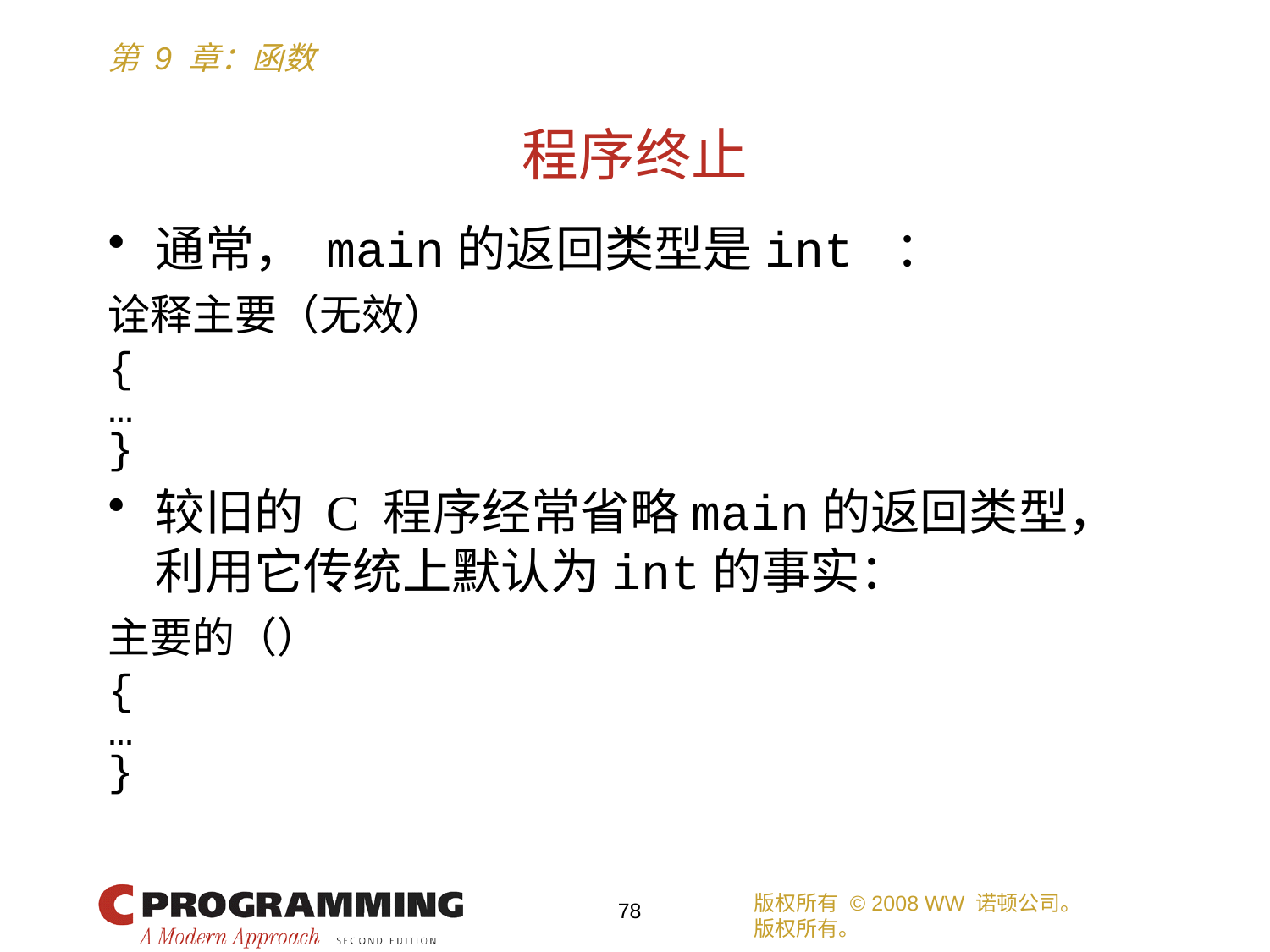

# 程序终止
通常， main的返回类型是int ：
诠释主要（无效）
{
…
}
较旧的 C 程序经常省略main的返回类型，利用它传统上默认为int的事实：
主要的（）
{
…
}
版权所有 © 2008 WW 诺顿公司。
版权所有。
78